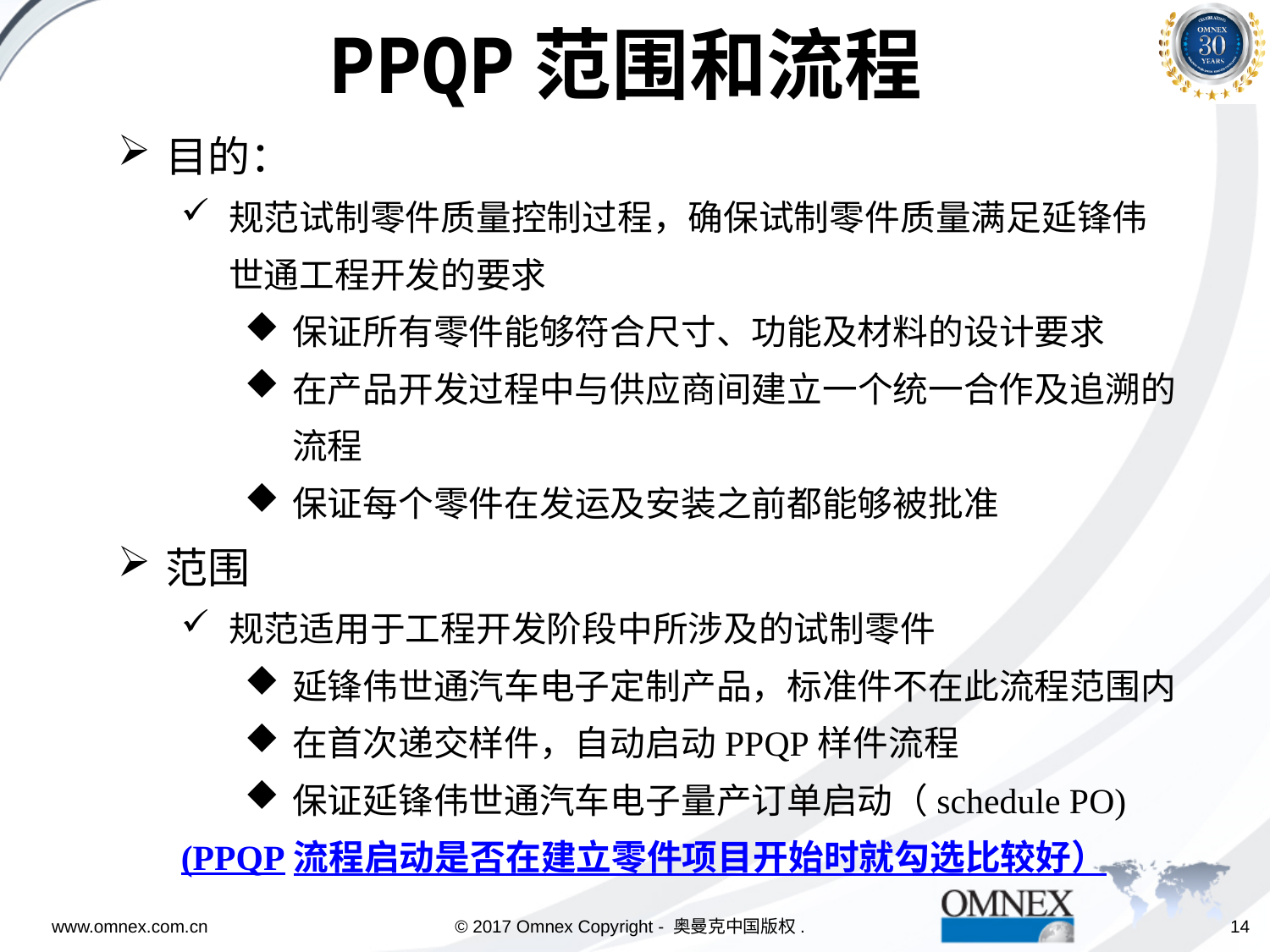

PPQP范围和流程
目的：
规范试制零件质量控制过程，确保试制零件质量满足延锋伟世通工程开发的要求
保证所有零件能够符合尺寸、功能及材料的设计要求
在产品开发过程中与供应商间建立一个统一合作及追溯的流程
保证每个零件在发运及安装之前都能够被批准
范围
规范适用于工程开发阶段中所涉及的试制零件
延锋伟世通汽车电子定制产品，标准件不在此流程范围内
在首次递交样件，自动启动PPQP样件流程
保证延锋伟世通汽车电子量产订单启动（schedule PO)
(PPQP流程启动是否在建立零件项目开始时就勾选比较好）